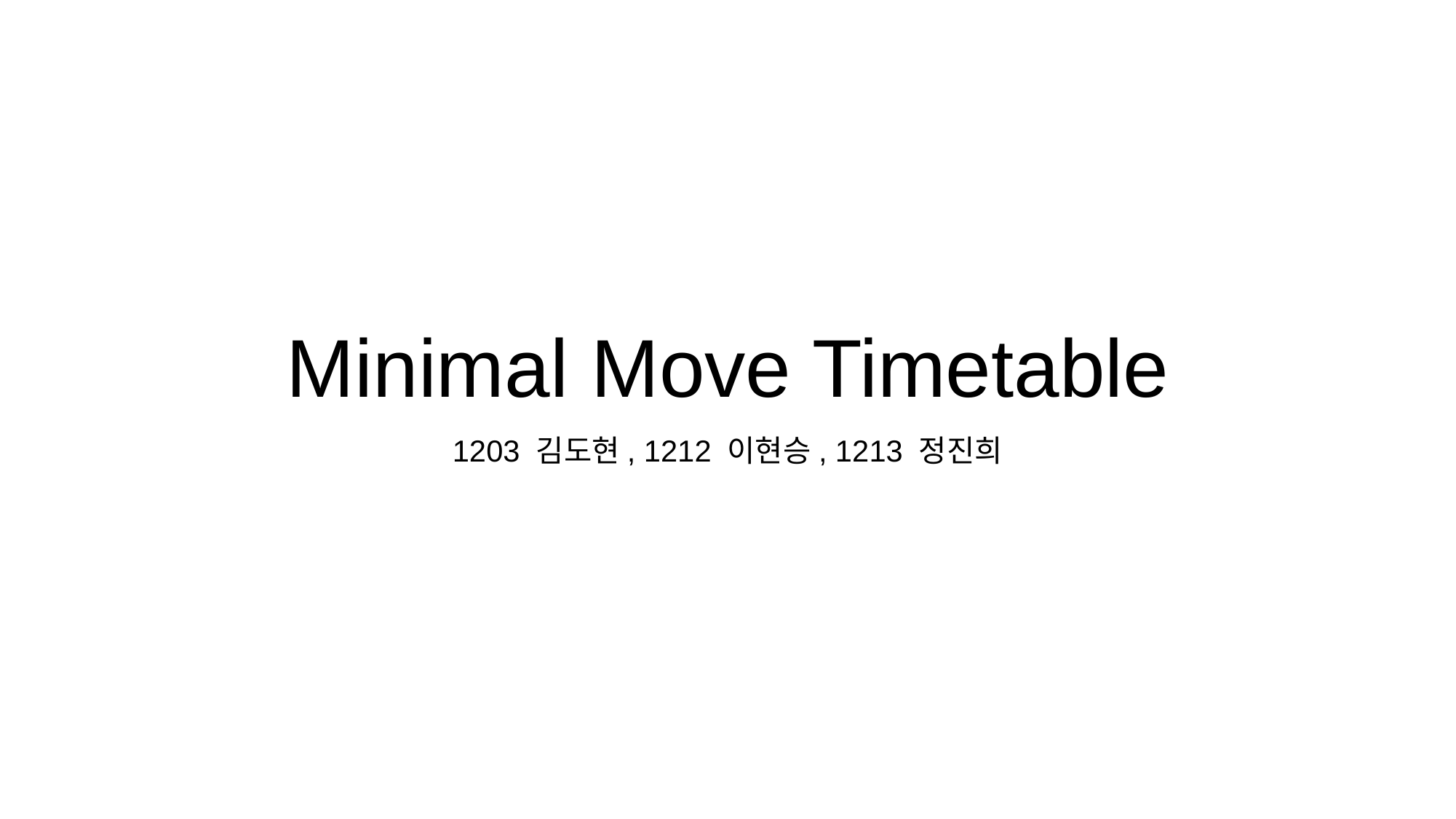

# Minimal Move Timetable
1203 김도현, 1212 이현승, 1213 정진희